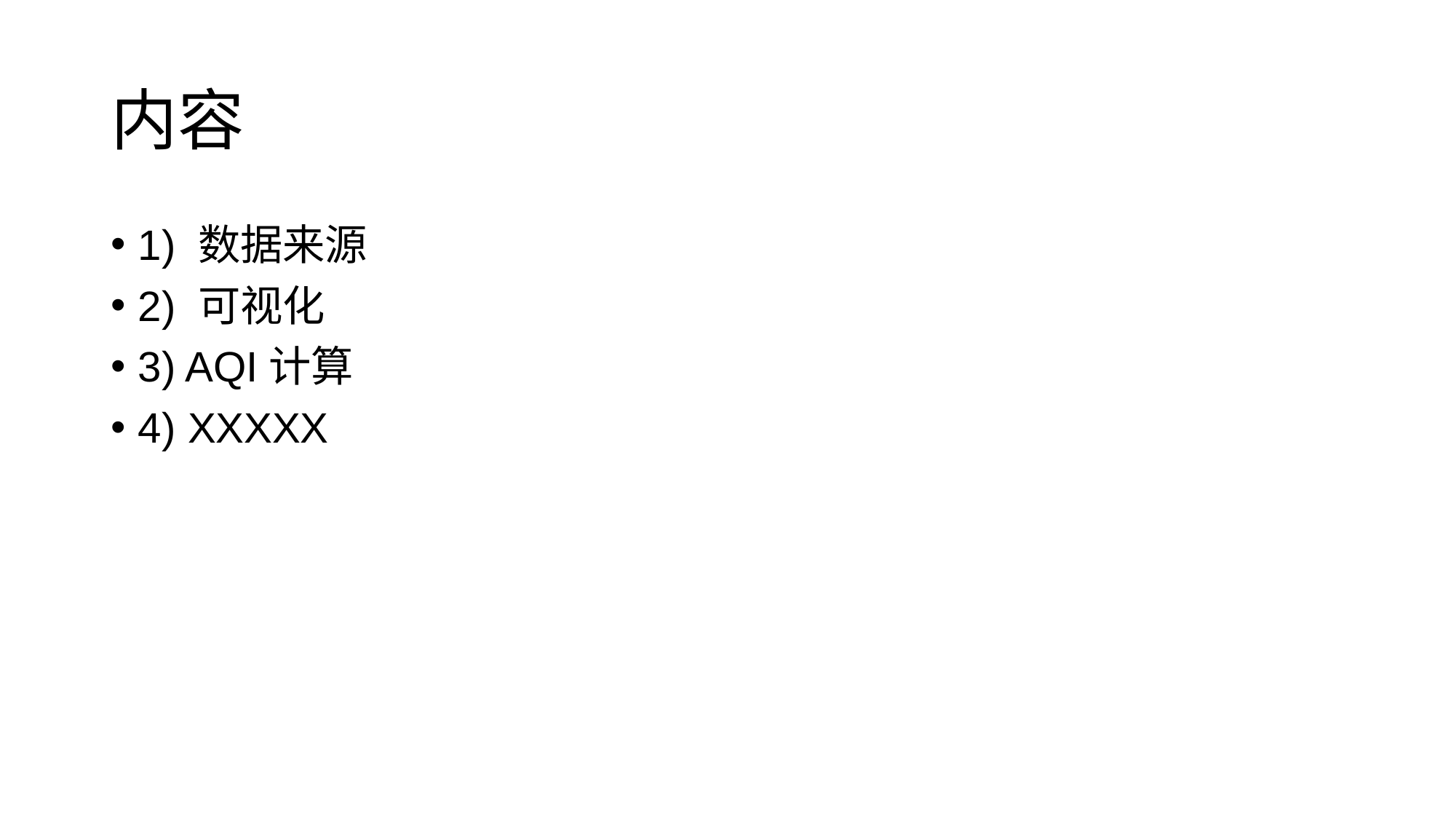

# 内容
1) 数据来源
2) 可视化
3) AQI计算
4) XXXXX